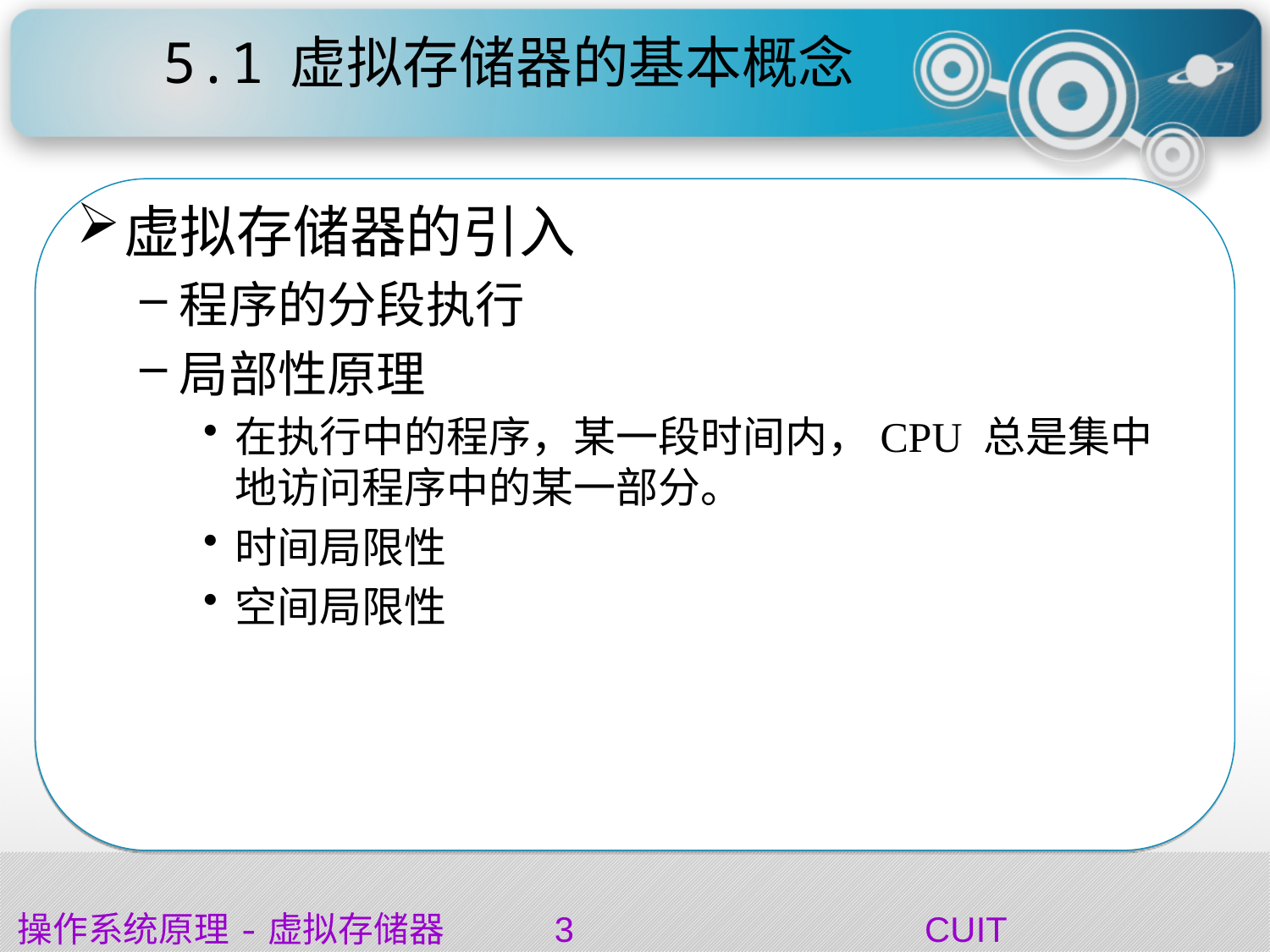

# 5.1	虚拟存储器的基本概念
虚拟存储器的引入
程序的分段执行
局部性原理
在执行中的程序，某一段时间内，CPU 总是集中地访问程序中的某一部分。
时间局限性
空间局限性